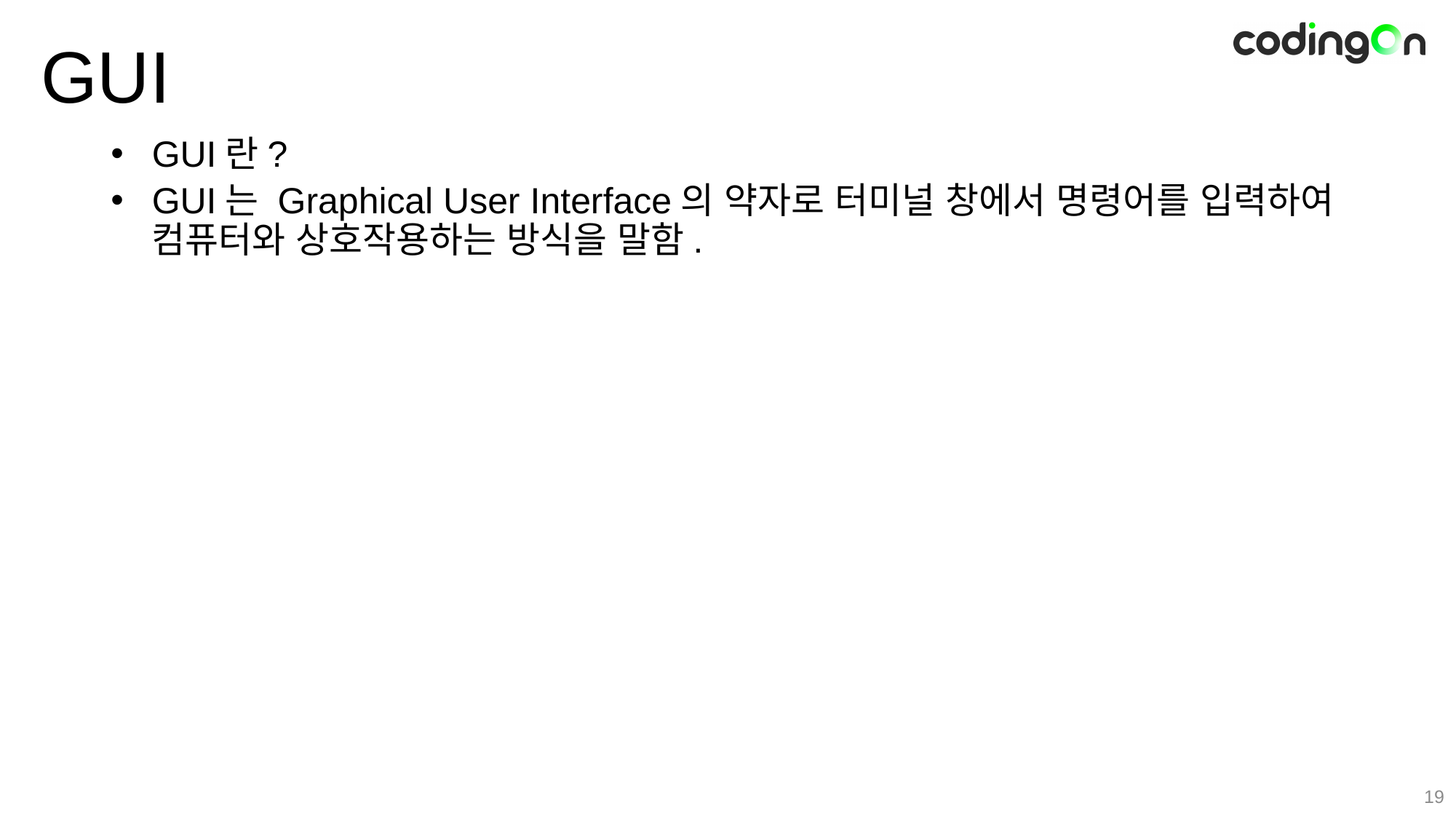

# GUI
GUI란?
GUI는 Graphical User Interface의 약자로 터미널 창에서 명령어를 입력하여 컴퓨터와 상호작용하는 방식을 말함.

19